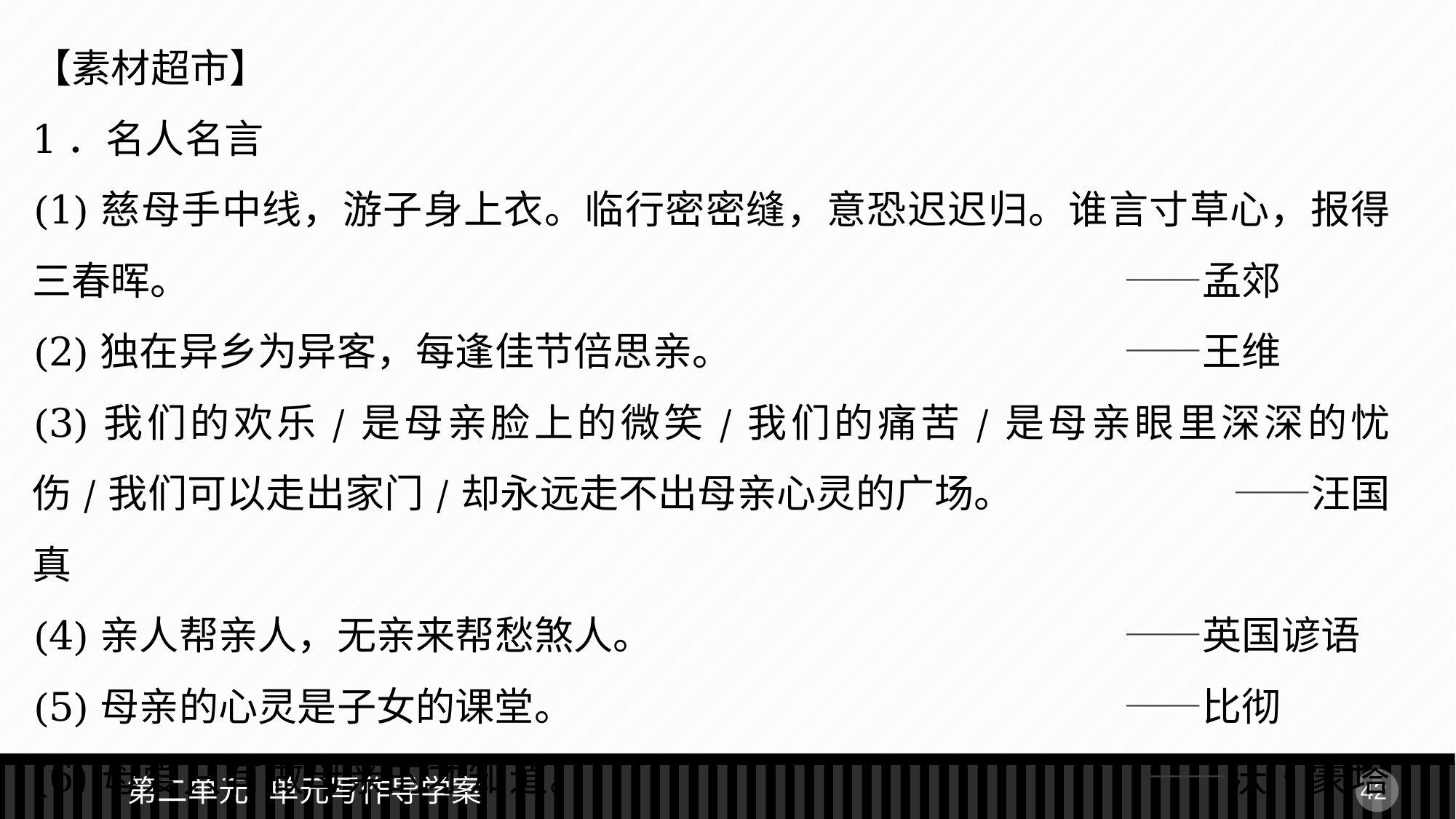

【素材超市】
1．名人名言
(1)慈母手中线，游子身上衣。临行密密缝，意恐迟迟归。谁言寸草心，报得三春晖。									——孟郊
(2)独在异乡为异客，每逢佳节倍思亲。				——王维
(3)我们的欢乐/是母亲脸上的微笑/我们的痛苦/是母亲眼里深深的忧伤/我们可以走出家门/却永远走不出母亲心灵的广场。			——汪国真
(4)亲人帮亲人，无亲来帮愁煞人。					——英国谚语
(5)母亲的心灵是子女的课堂。						——比彻
(6)母爱只有做母亲的才知道。						——沃•蒙塔古